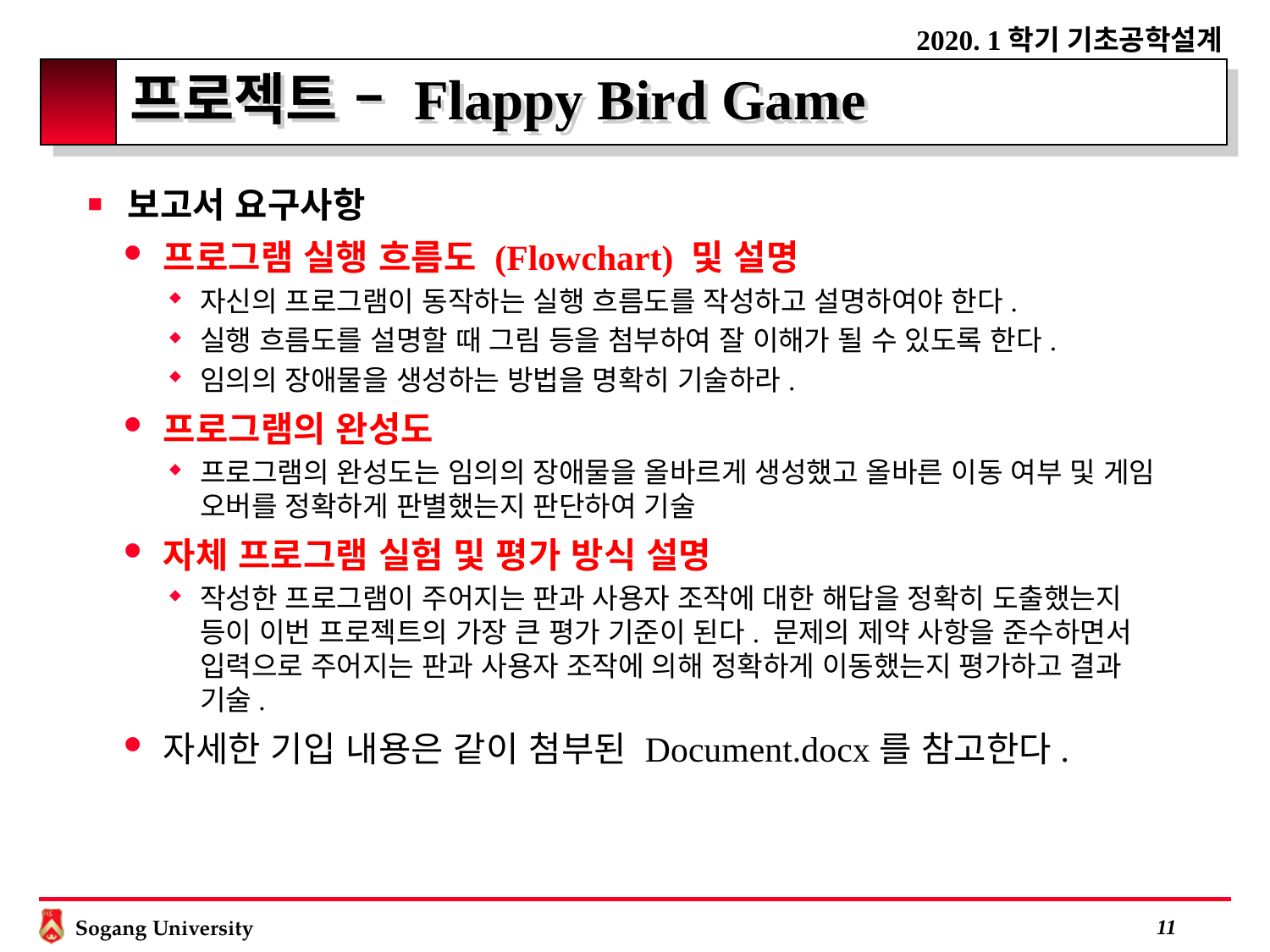

# 프로젝트 – Flappy Bird Game
보고서 요구사항
프로그램 실행 흐름도 (Flowchart) 및 설명
자신의 프로그램이 동작하는 실행 흐름도를 작성하고 설명하여야 한다.
실행 흐름도를 설명할 때 그림 등을 첨부하여 잘 이해가 될 수 있도록 한다.
임의의 장애물을 생성하는 방법을 명확히 기술하라.
프로그램의 완성도
프로그램의 완성도는 임의의 장애물을 올바르게 생성했고 올바른 이동 여부 및 게임 오버를 정확하게 판별했는지 판단하여 기술
자체 프로그램 실험 및 평가 방식 설명
작성한 프로그램이 주어지는 판과 사용자 조작에 대한 해답을 정확히 도출했는지 등이 이번 프로젝트의 가장 큰 평가 기준이 된다. 문제의 제약 사항을 준수하면서 입력으로 주어지는 판과 사용자 조작에 의해 정확하게 이동했는지 평가하고 결과 기술.
자세한 기입 내용은 같이 첨부된 Document.docx를 참고한다.
 11